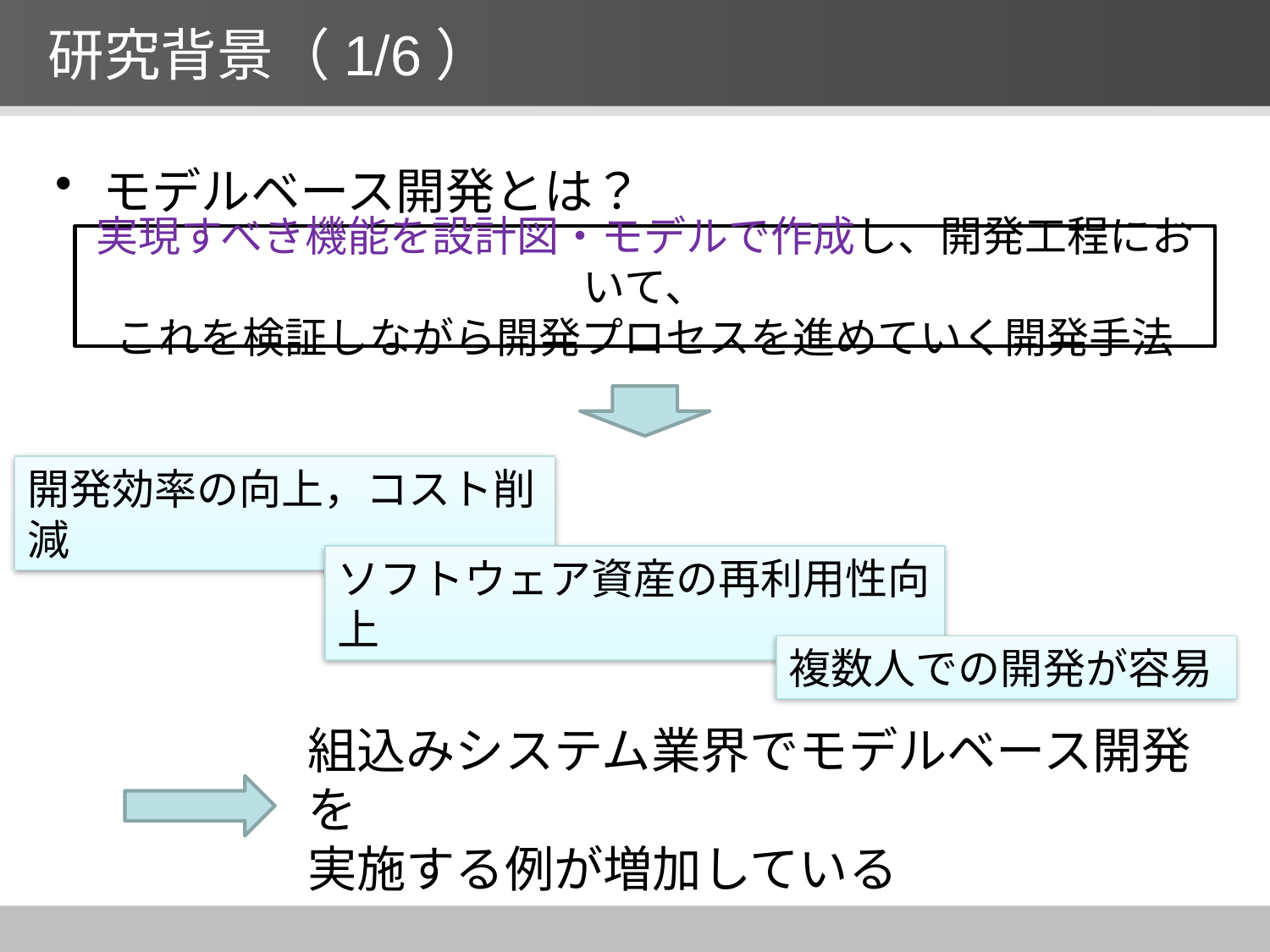

# 研究背景（1/6）
モデルベース開発とは？
実現すべき機能を設計図・モデルで作成し、開発工程において、
これを検証しながら開発プロセスを進めていく開発手法

開発効率の向上，コスト削減
ソフトウェア資産の再利用性向上
複数人での開発が容易
組込みシステム業界でモデルベース開発を
実施する例が増加している